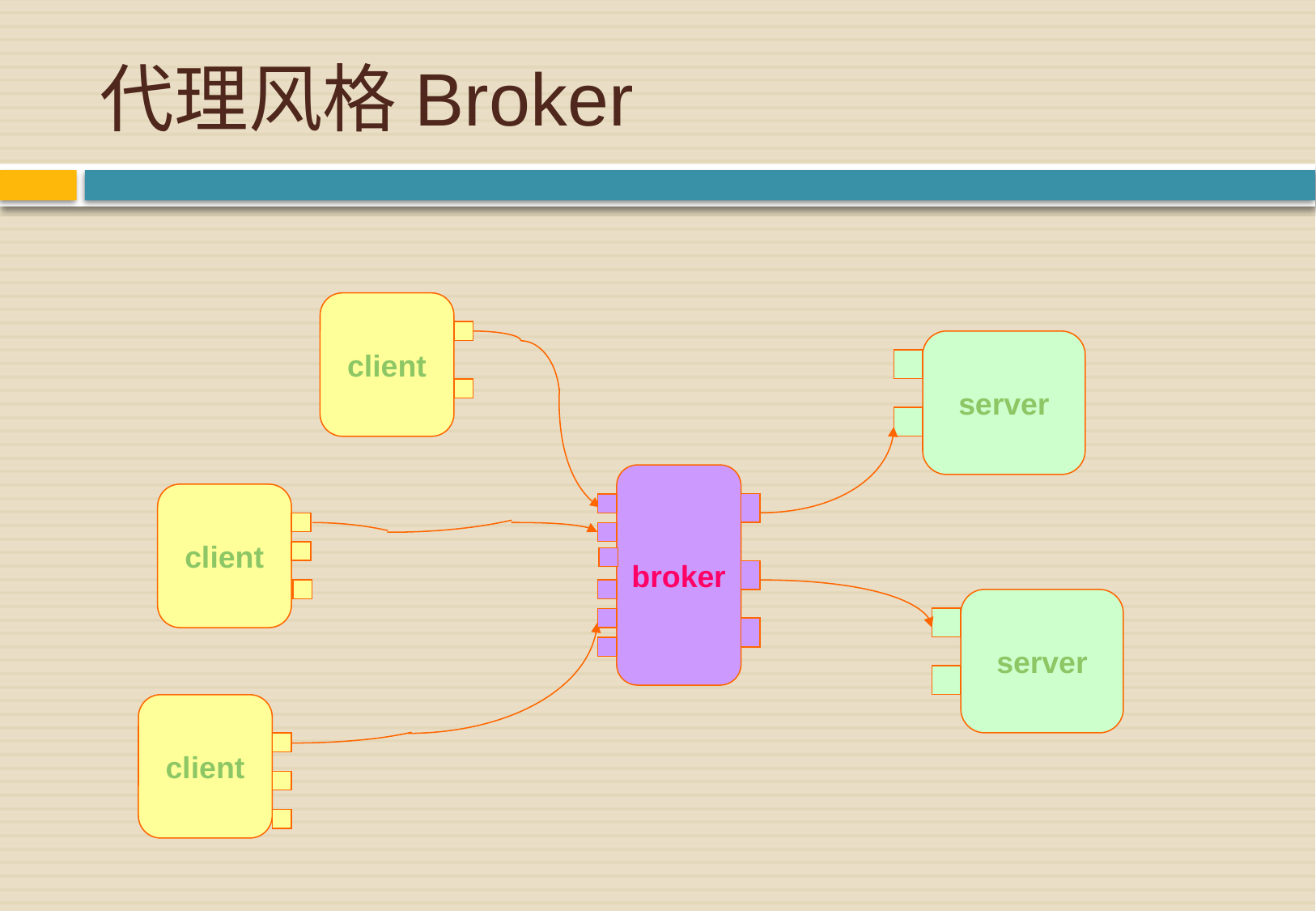

# 代理风格Broker
client

server

broker

client

server

client